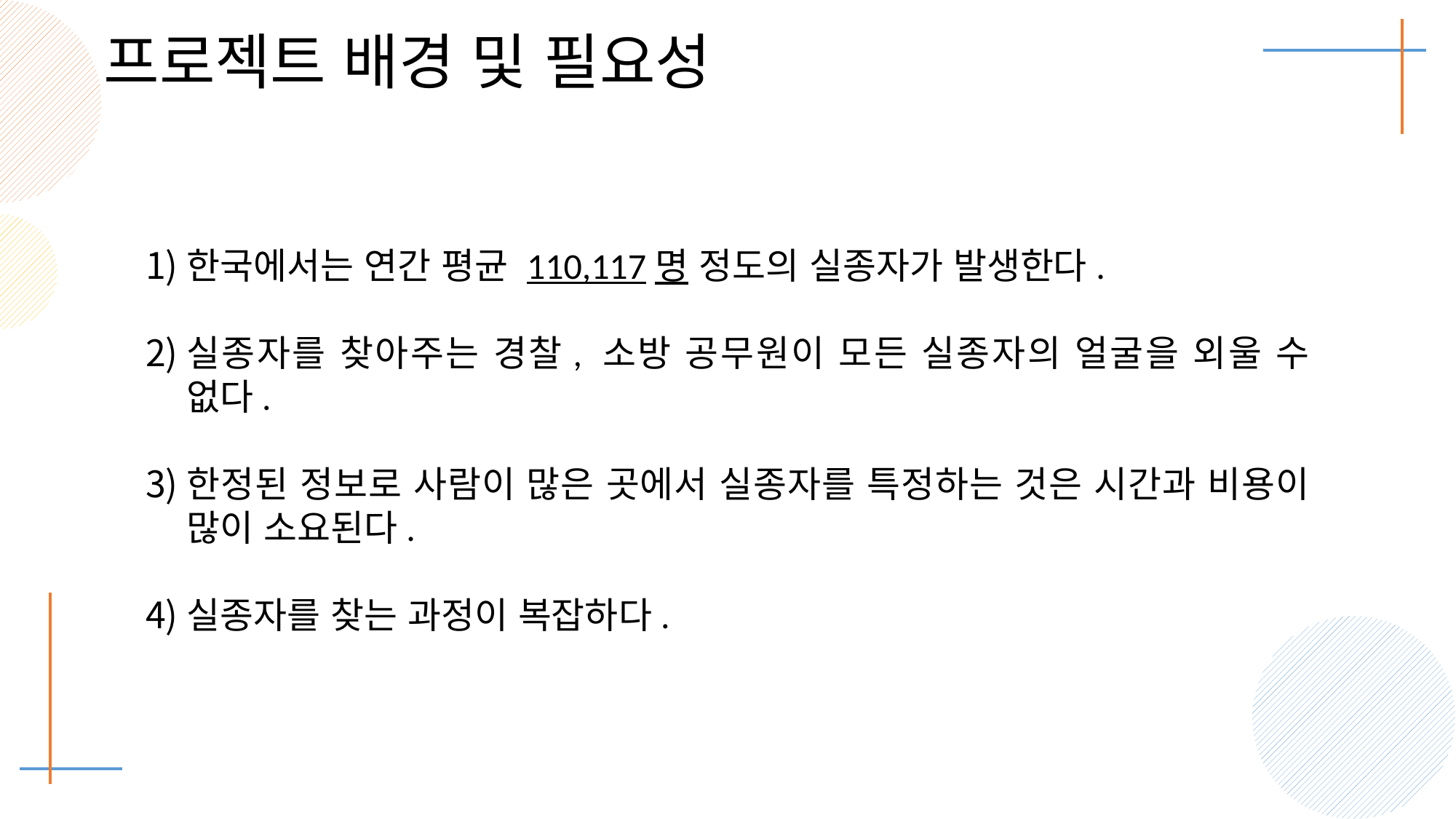

프로젝트 배경 및 필요성

한국에서는 연간 평균 110,117명 정도의 실종자가 발생한다.

실종자를 찾아주는 경찰, 소방 공무원이 모든 실종자의 얼굴을 외울 수 없다.

한정된 정보로 사람이 많은 곳에서 실종자를 특정하는 것은 시간과 비용이 많이 소요된다.

실종자를 찾는 과정이 복잡하다.